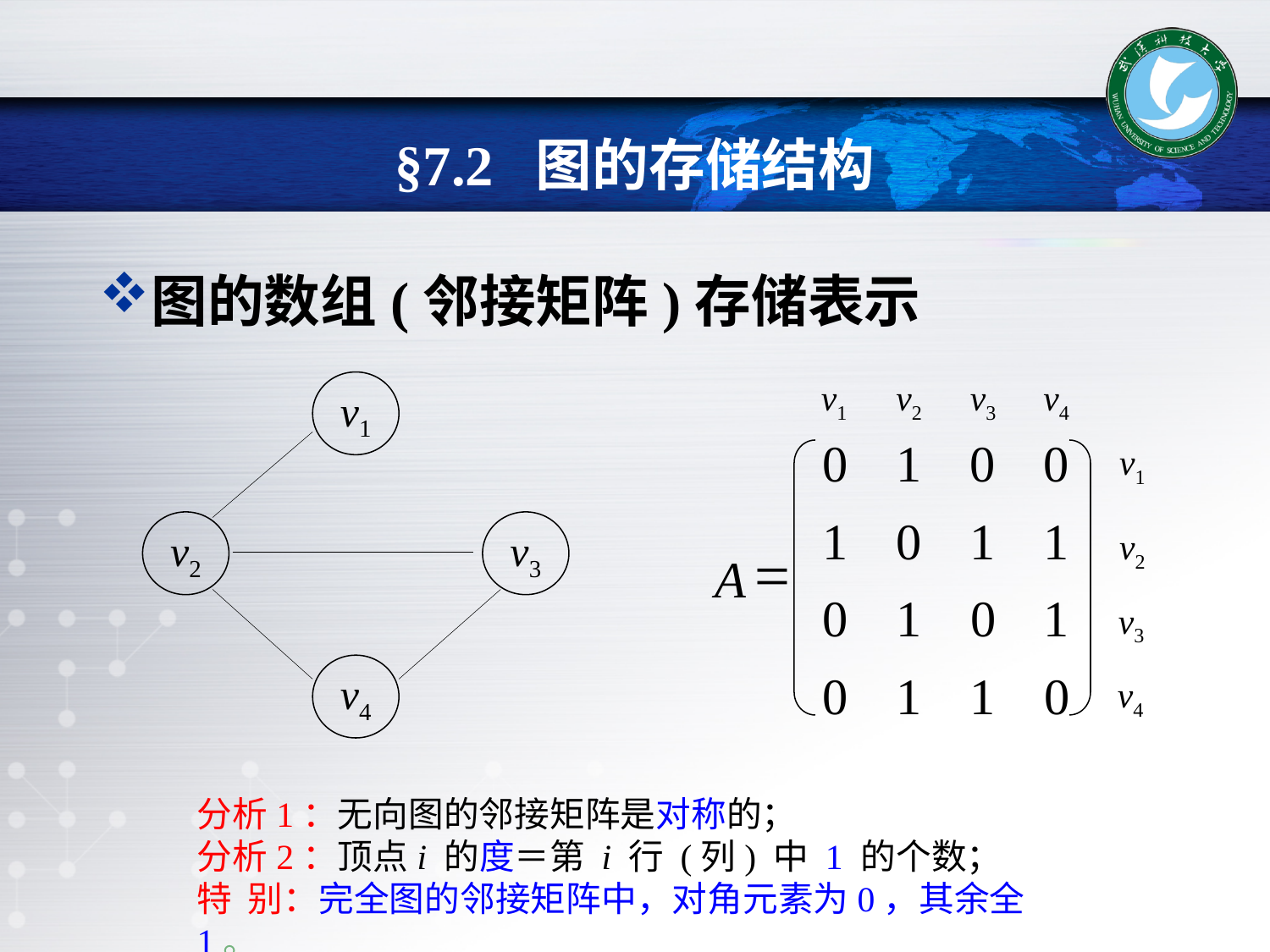

# §7.2  图的存储结构
图的数组(邻接矩阵)存储表示

v1
v2
v3
v4
0
1
0
0

v1
1
0
1
1
v2
=
A
0
1
0
1
v3
0
1
1
0
v4
v1

v2
v3

v4
分析1：无向图的邻接矩阵是对称的；
分析2：顶点i 的度＝第 i 行 (列) 中 1 的个数；
特  别：完全图的邻接矩阵中，对角元素为0，其余全1。